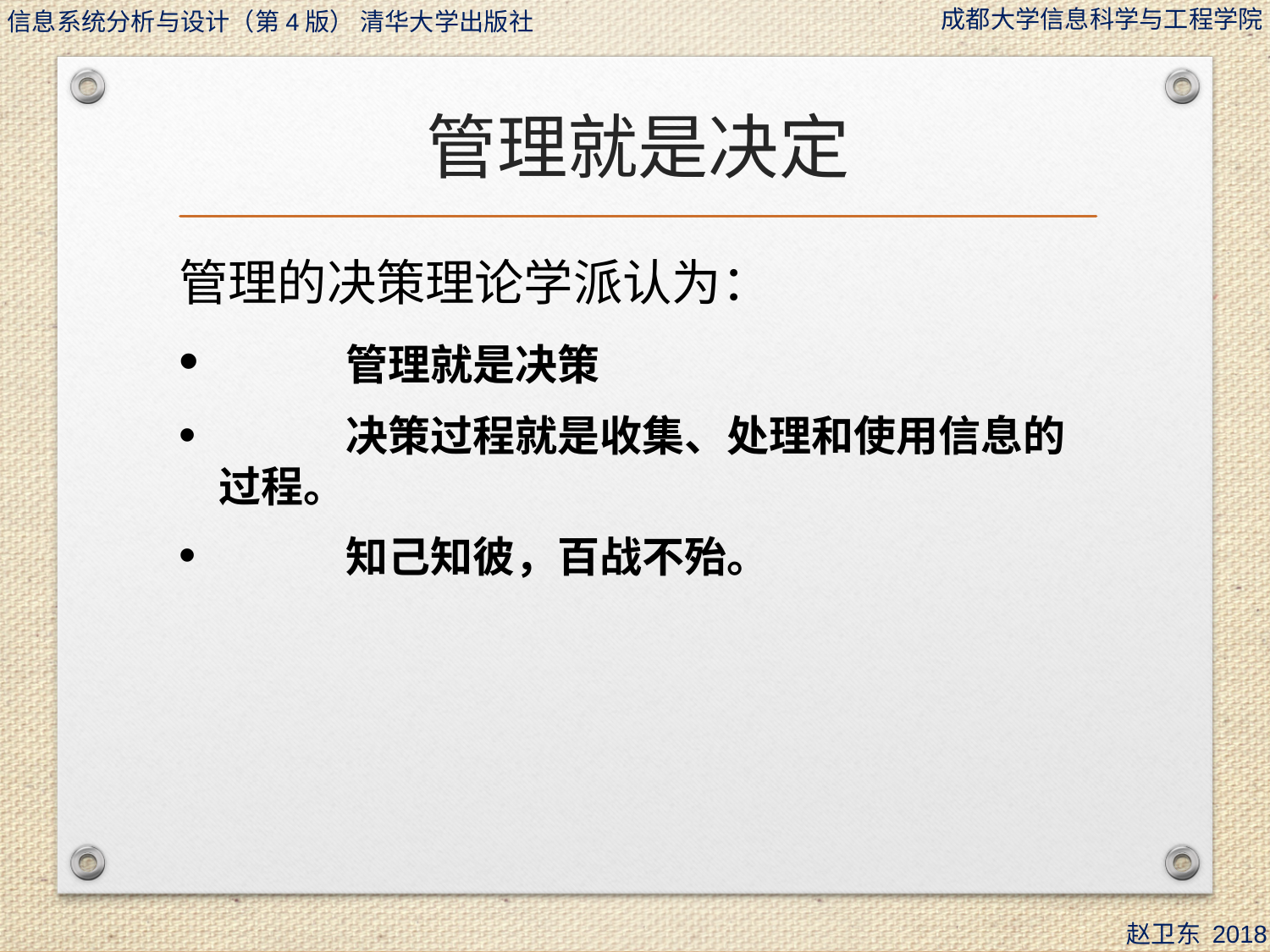

# 管理就是决定
管理的决策理论学派认为：
	管理就是决策
	决策过程就是收集、处理和使用信息的过程。
	知己知彼，百战不殆。